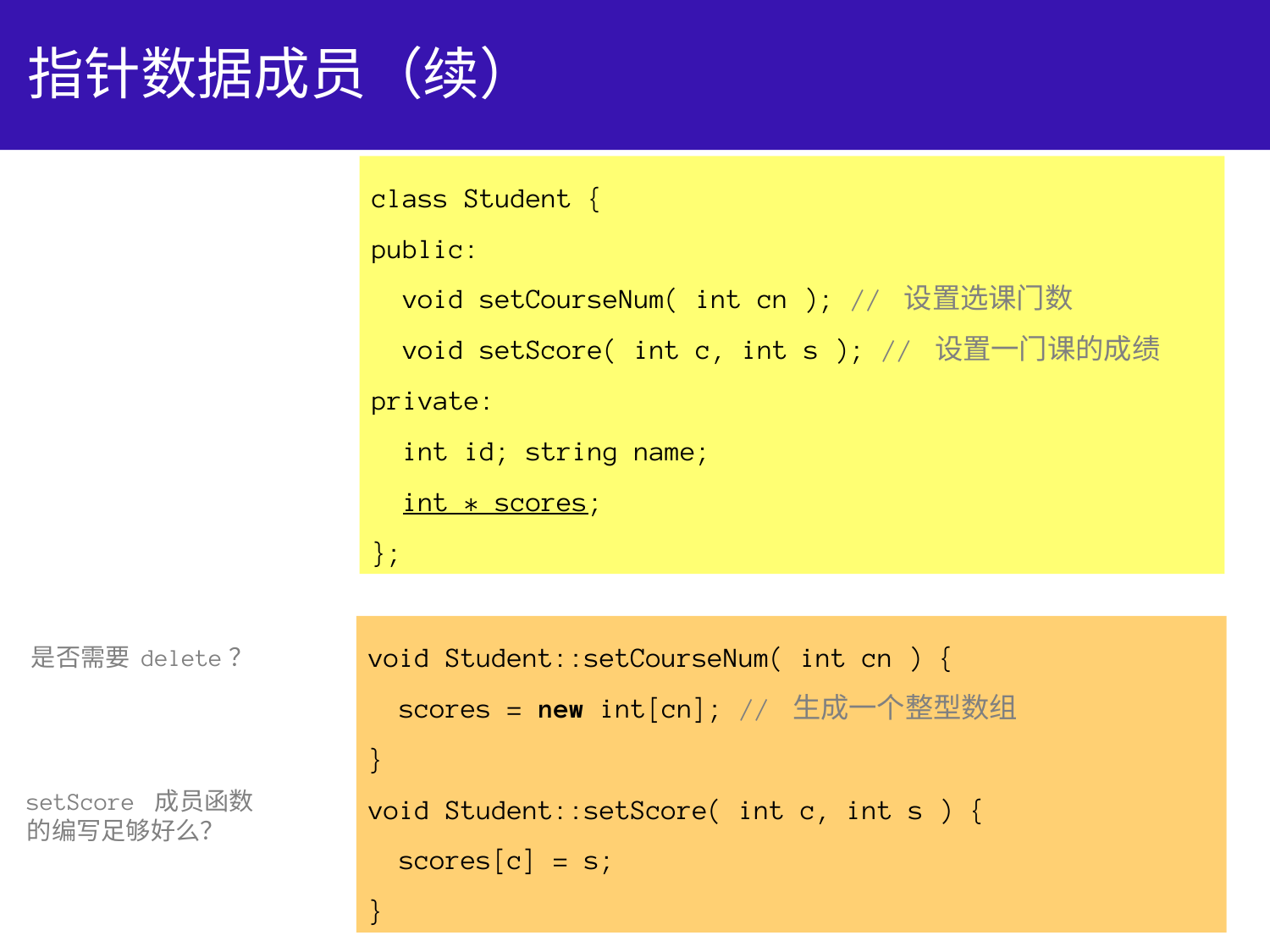

# 指针数据成员（续）
class Student {
public:
  void setCourseNum( int cn ); // 设置选课门数
  void setScore( int c, int s ); // 设置一门课的成绩
private:
  int id; string name;
  int * scores;
};
void Student::setCourseNum( int cn ) {
  scores = new int[cn]; // 生成一个整型数组
}
void Student::setScore( int c, int s ) {
  scores[c] = s;
}
是否需要 delete？
setScore 成员函数
的编写足够好么？
27